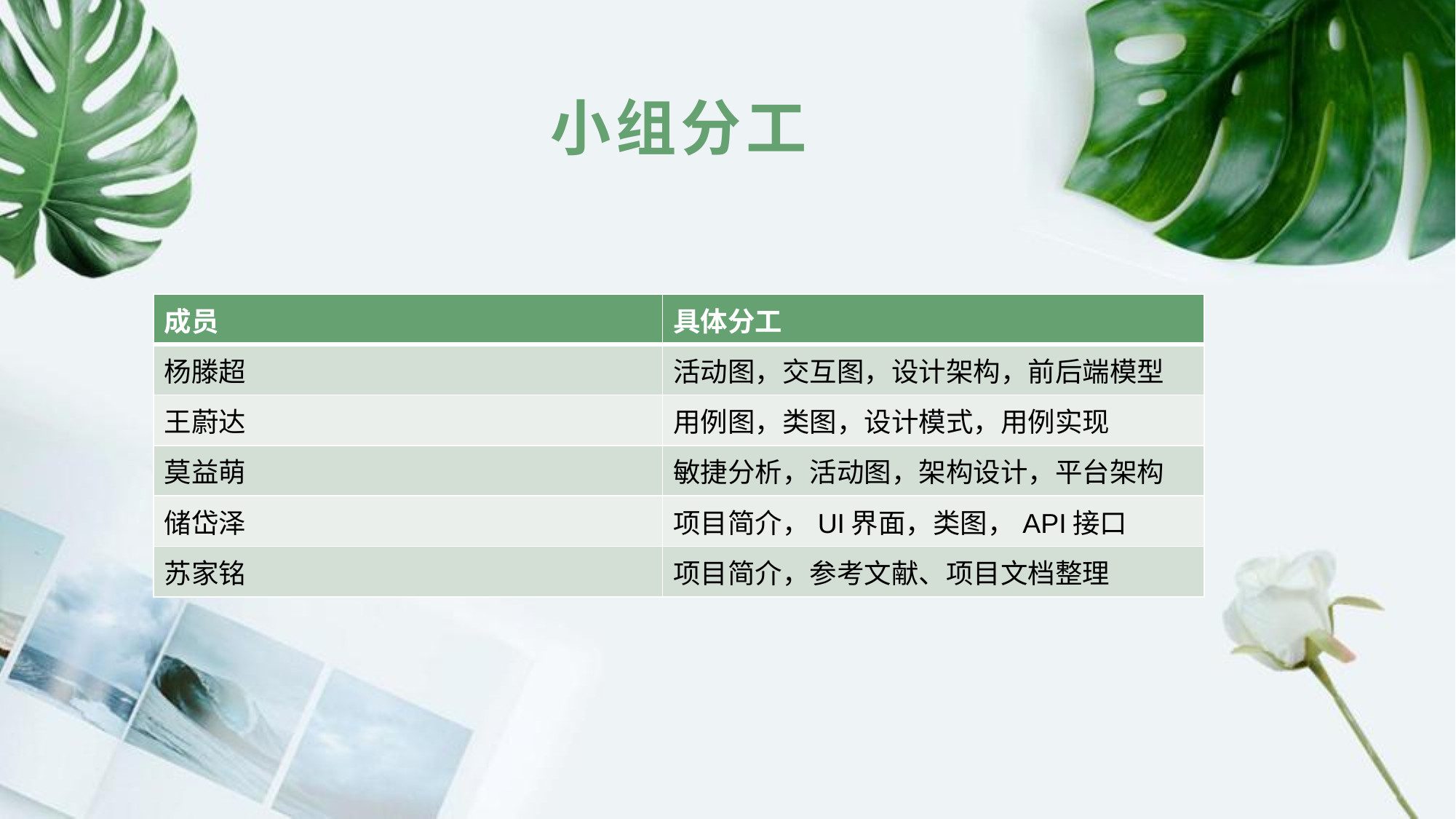

# 小组分工
| 成员 | 具体分工 |
| --- | --- |
| 杨滕超 | 活动图，交互图，设计架构，前后端模型 |
| 王蔚达 | 用例图，类图，设计模式，用例实现 |
| 莫益萌 | 敏捷分析，活动图，架构设计，平台架构 |
| 储岱泽 | 项目简介，UI界面，类图，API接口 |
| 苏家铭 | 项目简介，参考文献、项目文档整理 |